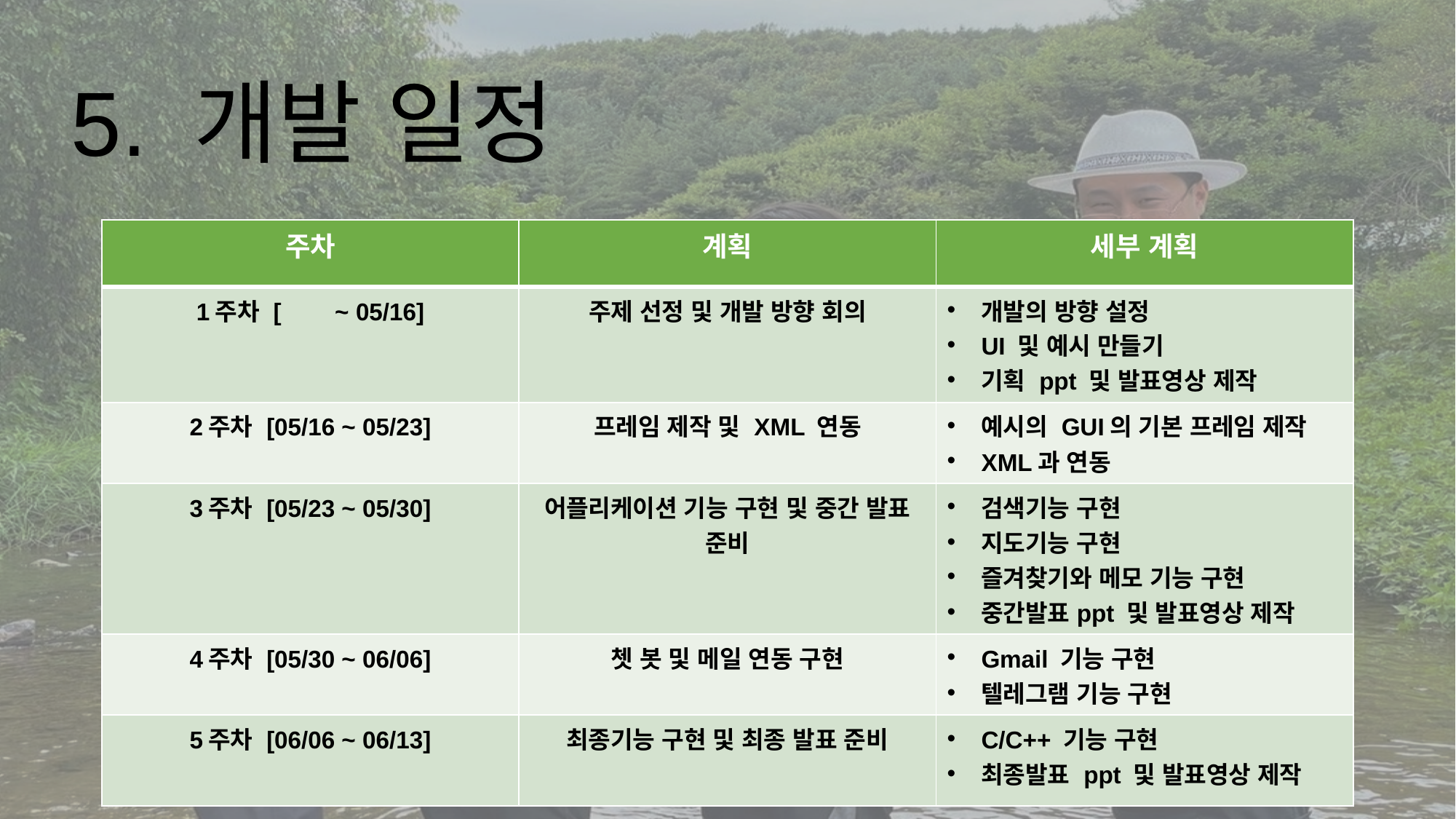

# 5. 개발 일정
| 주차 | 계획 | 세부 계획 |
| --- | --- | --- |
| 1주차 [ ~ 05/16] | 주제 선정 및 개발 방향 회의 | 개발의 방향 설정 UI 및 예시 만들기 기획 ppt 및 발표영상 제작 |
| 2주차 [05/16 ~ 05/23] | 프레임 제작 및 XML 연동 | 예시의 GUI의 기본 프레임 제작 XML과 연동 |
| 3주차 [05/23 ~ 05/30] | 어플리케이션 기능 구현 및 중간 발표 준비 | 검색기능 구현 지도기능 구현 즐겨찾기와 메모 기능 구현 중간발표ppt 및 발표영상 제작 |
| 4주차 [05/30 ~ 06/06] | 쳇 봇 및 메일 연동 구현 | Gmail 기능 구현 텔레그램 기능 구현 |
| 5주차 [06/06 ~ 06/13] | 최종기능 구현 및 최종 발표 준비 | C/C++ 기능 구현 최종발표 ppt 및 발표영상 제작 |